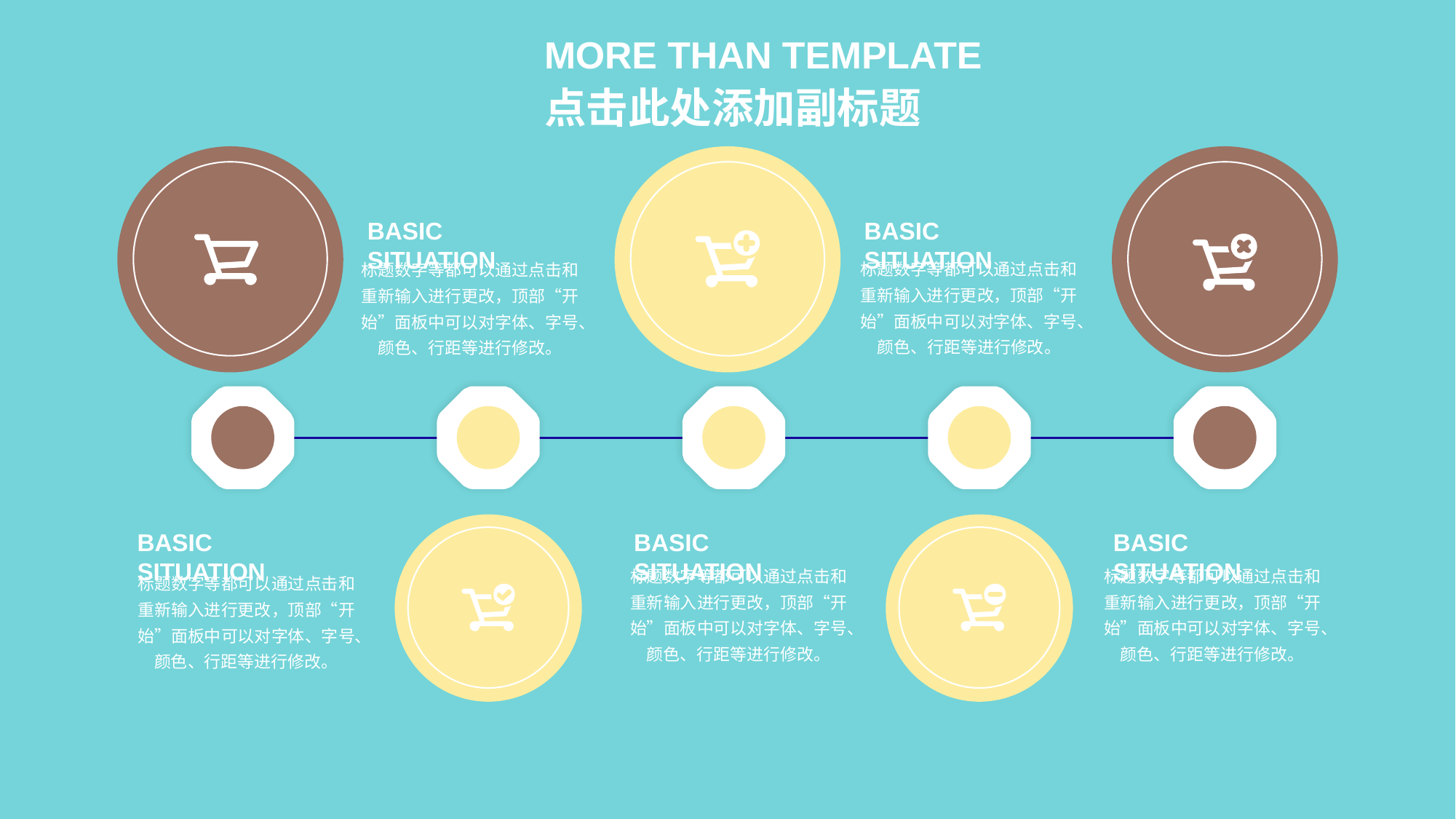

MORE THAN TEMPLATE
点击此处添加副标题

BASIC SITUATION
BASIC SITUATION

标题数字等都可以通过点击和重新输入进行更改，顶部“开始”面板中可以对字体、字号、颜色、行距等进行修改。
标题数字等都可以通过点击和重新输入进行更改，顶部“开始”面板中可以对字体、字号、颜色、行距等进行修改。

BASIC SITUATION
BASIC SITUATION
BASIC SITUATION
标题数字等都可以通过点击和重新输入进行更改，顶部“开始”面板中可以对字体、字号、颜色、行距等进行修改。
标题数字等都可以通过点击和重新输入进行更改，顶部“开始”面板中可以对字体、字号、颜色、行距等进行修改。
标题数字等都可以通过点击和重新输入进行更改，顶部“开始”面板中可以对字体、字号、颜色、行距等进行修改。